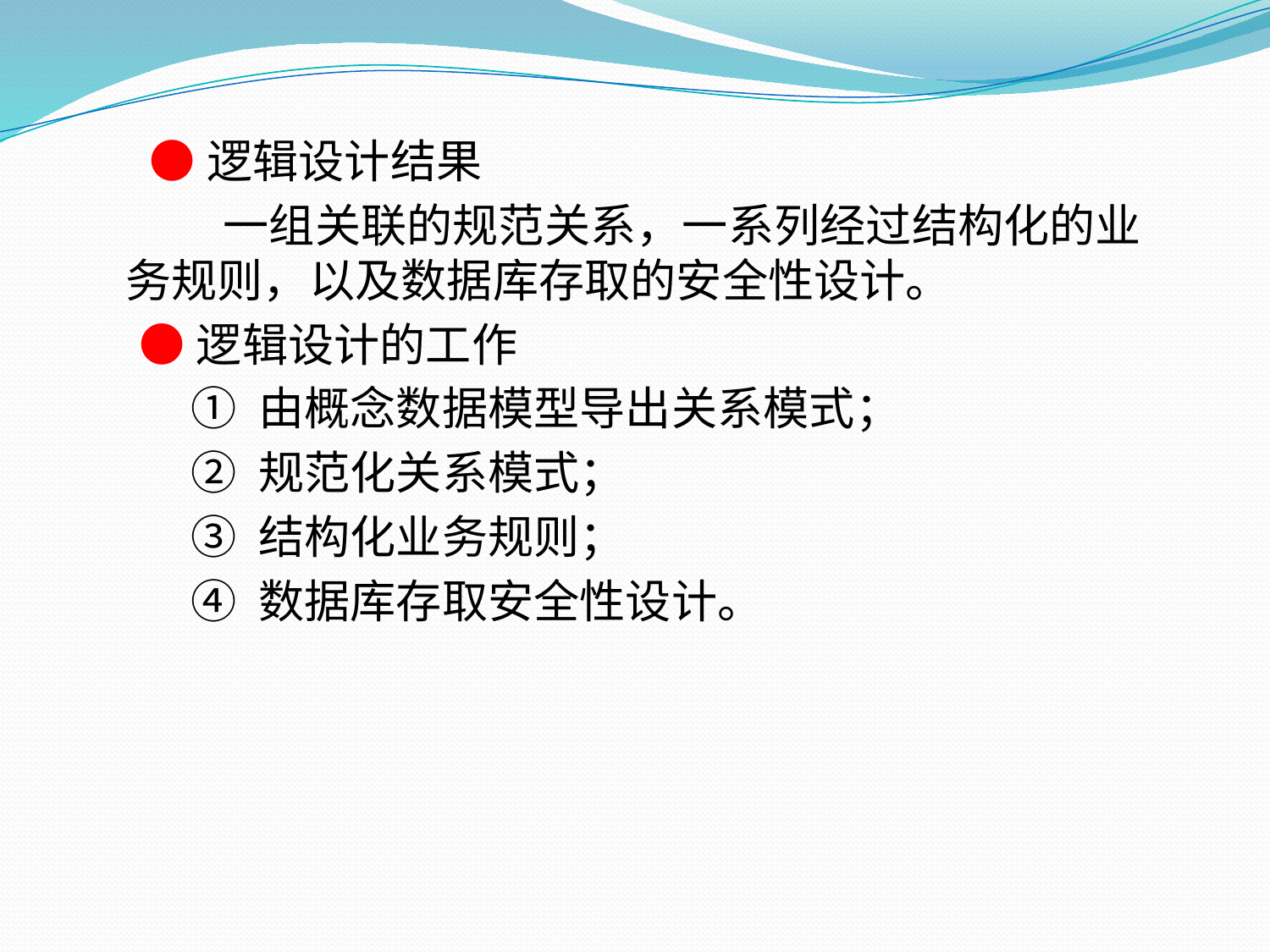

●逻辑设计结果
            一组关联的规范关系，一系列经过结构化的业务规则，以及数据库存取的安全性设计。
     ●逻辑设计的工作
          ① 由概念数据模型导出关系模式；
          ② 规范化关系模式；
          ③ 结构化业务规则；
          ④ 数据库存取安全性设计。